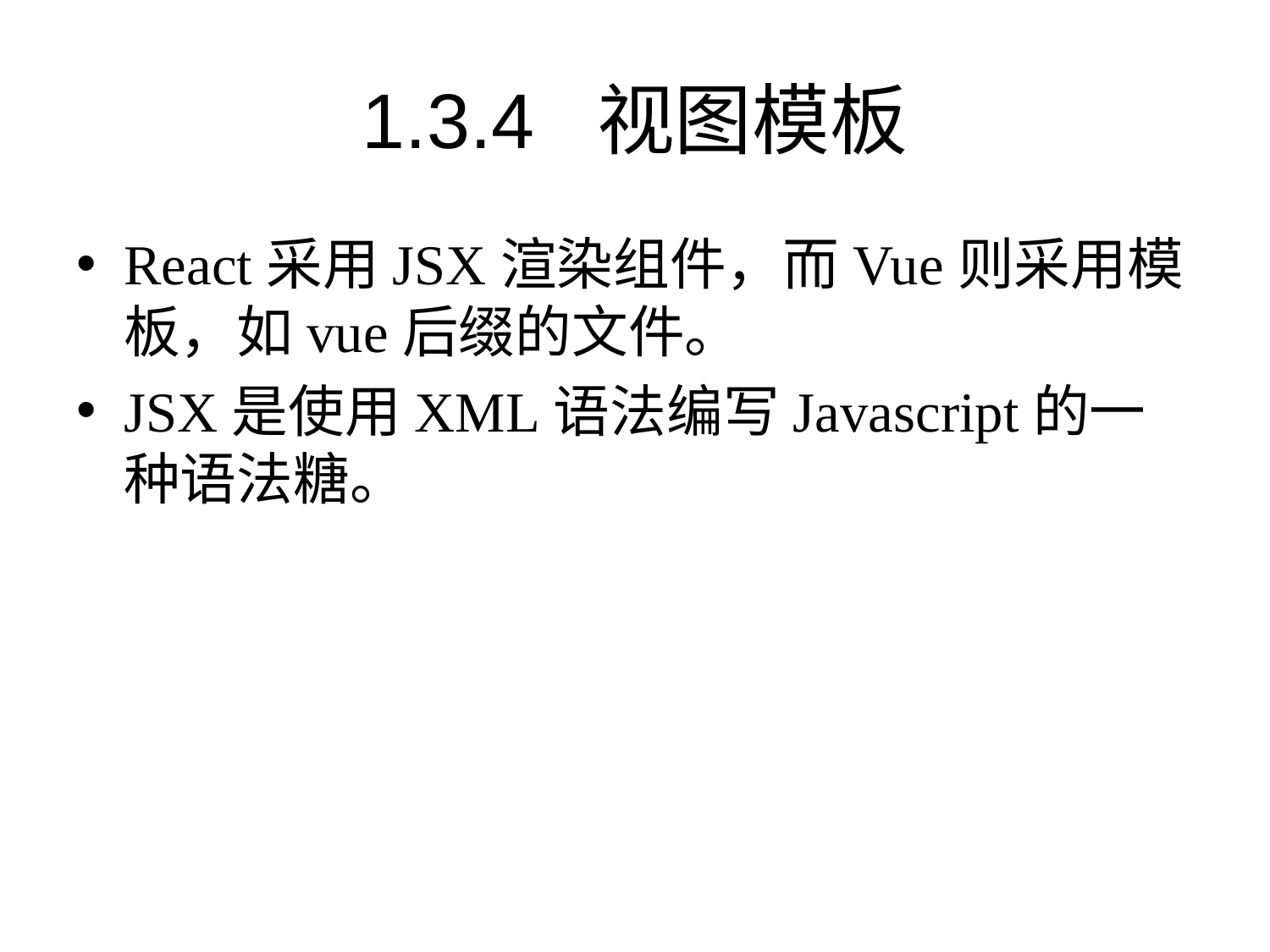

# 1.3.4  视图模板
React采用JSX渲染组件，而Vue则采用模板，如vue后缀的文件。
JSX是使用XML语法编写Javascript的一种语法糖。